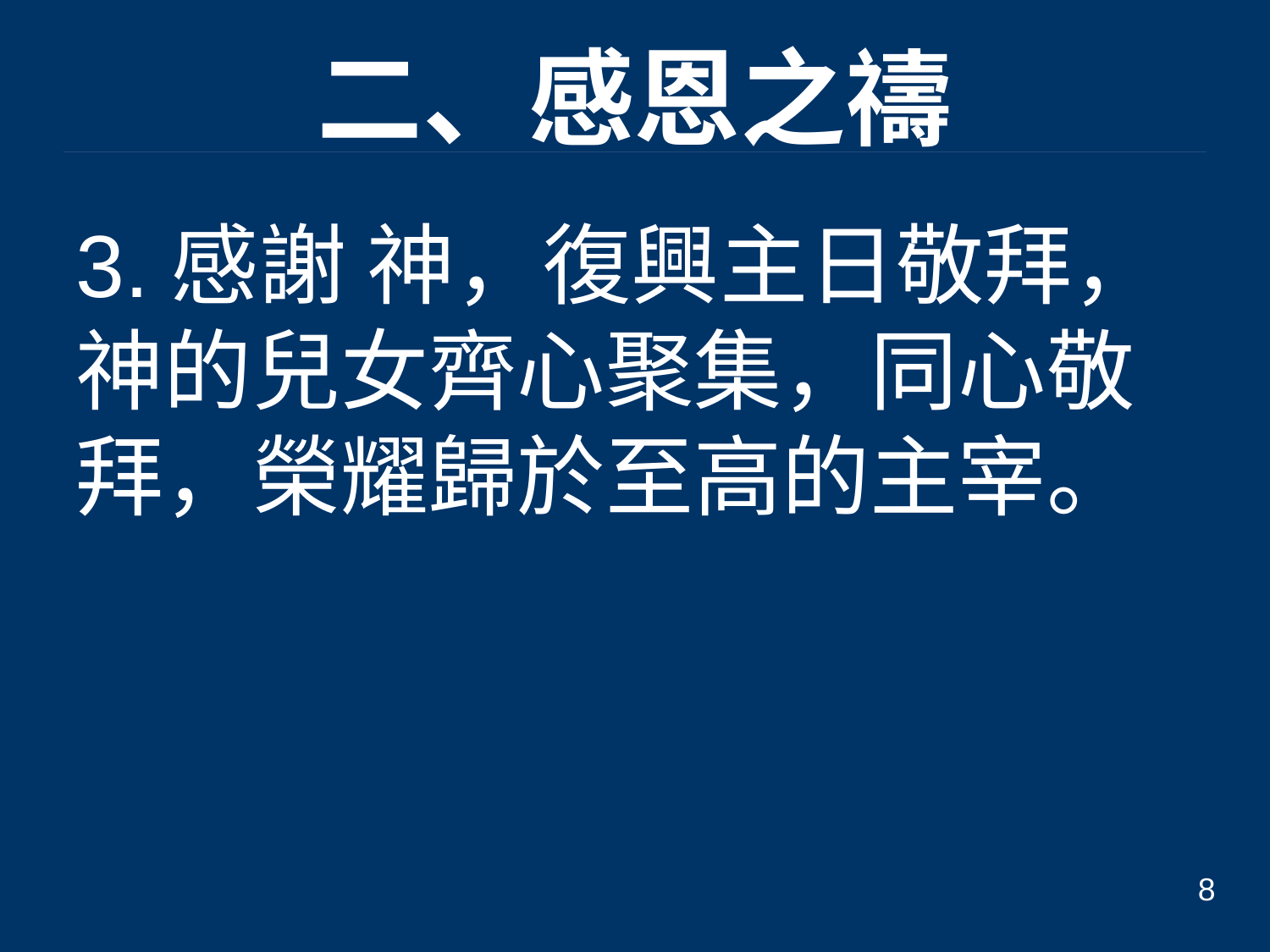

二、感恩之禱

3.感謝 神，復興主日敬拜，神的兒女齊心聚集，同心敬拜，榮耀歸於至高的主宰。
8